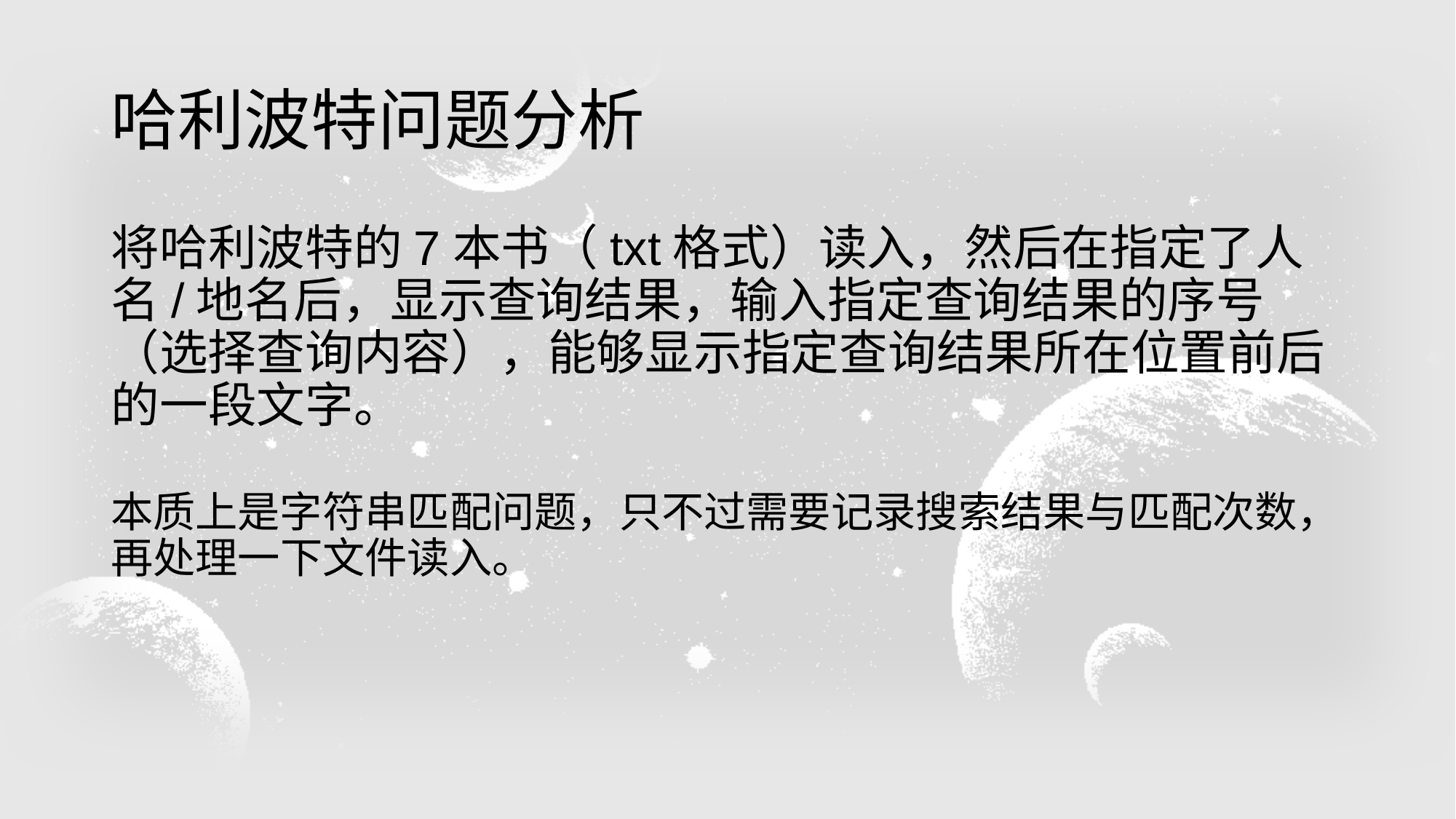

# 哈利波特问题分析
将哈利波特的7本书（txt格式）读入，然后在指定了人名/地名后，显示查询结果，输入指定查询结果的序号（选择查询内容），能够显示指定查询结果所在位置前后的一段文字。

本质上是字符串匹配问题，只不过需要记录搜索结果与匹配次数，再处理一下文件读入。